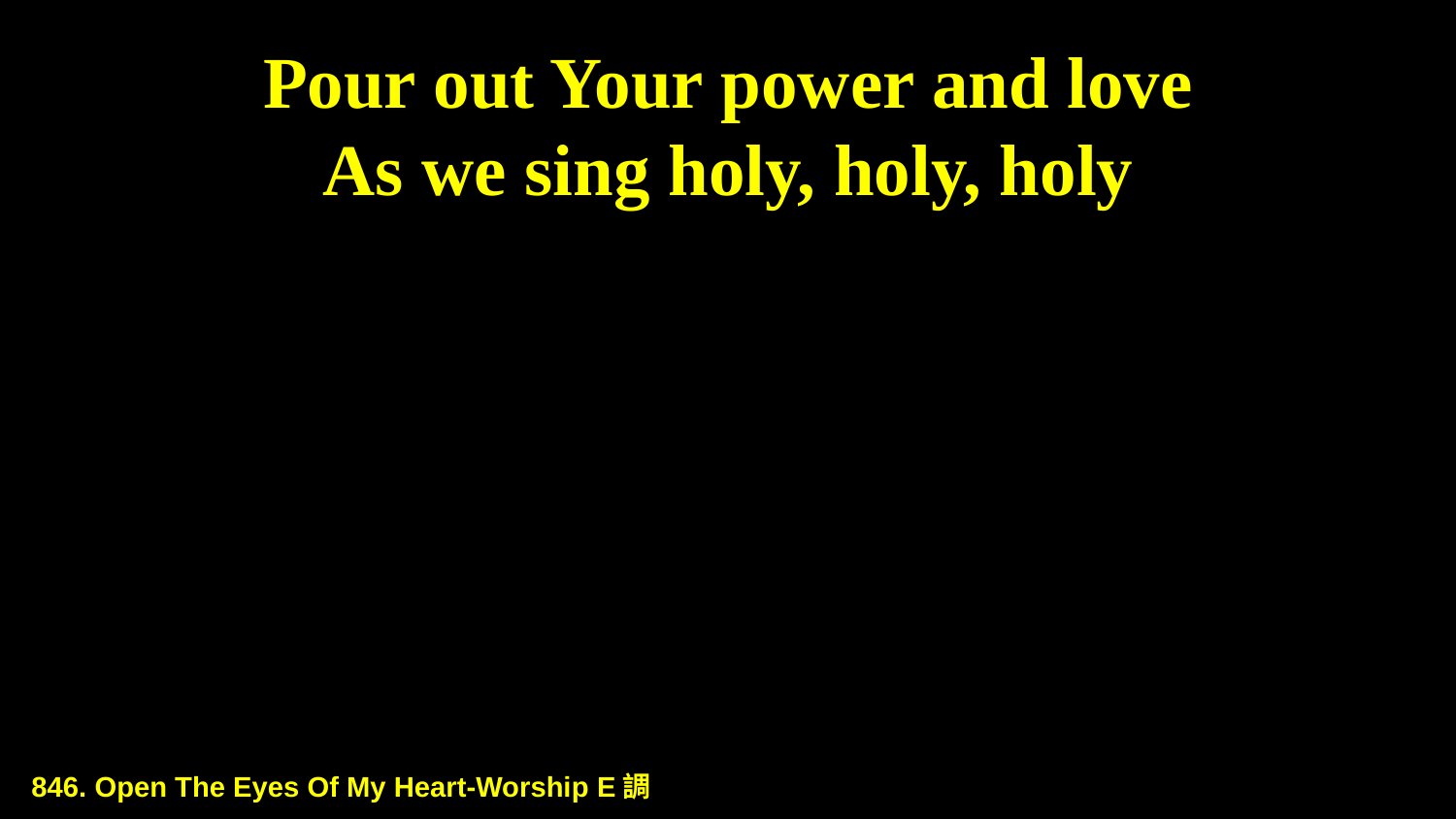

# Pour out Your power and love As we sing holy, holy, holy
846. Open The Eyes Of My Heart-Worship E調